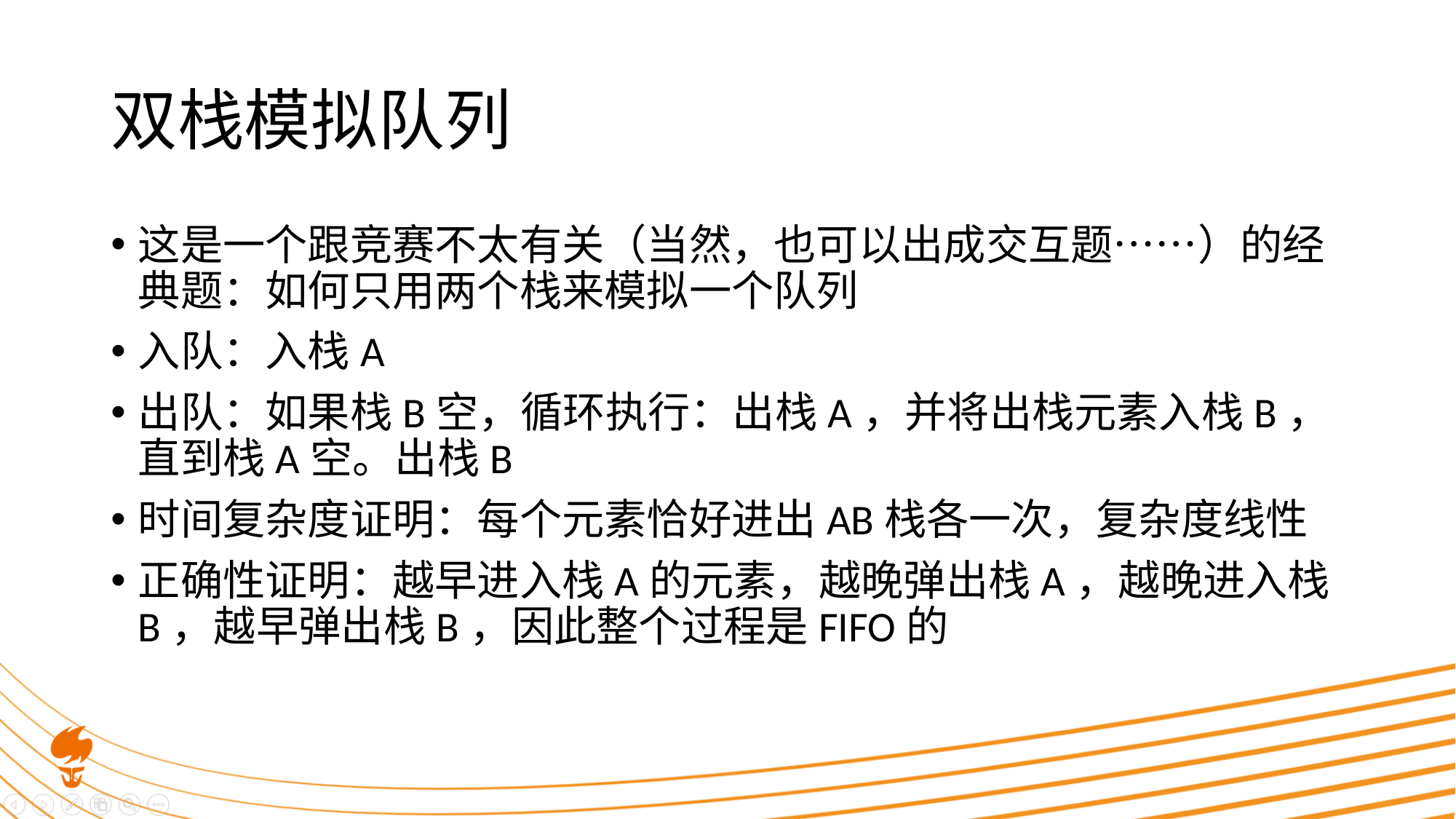

# 双栈模拟队列
这是一个跟竞赛不太有关（当然，也可以出成交互题……）的经典题：如何只用两个栈来模拟一个队列
入队：入栈A
出队：如果栈B空，循环执行：出栈A，并将出栈元素入栈B，直到栈A空。出栈B
时间复杂度证明：每个元素恰好进出AB栈各一次，复杂度线性
正确性证明：越早进入栈A的元素，越晚弹出栈A，越晚进入栈B，越早弹出栈B，因此整个过程是FIFO的